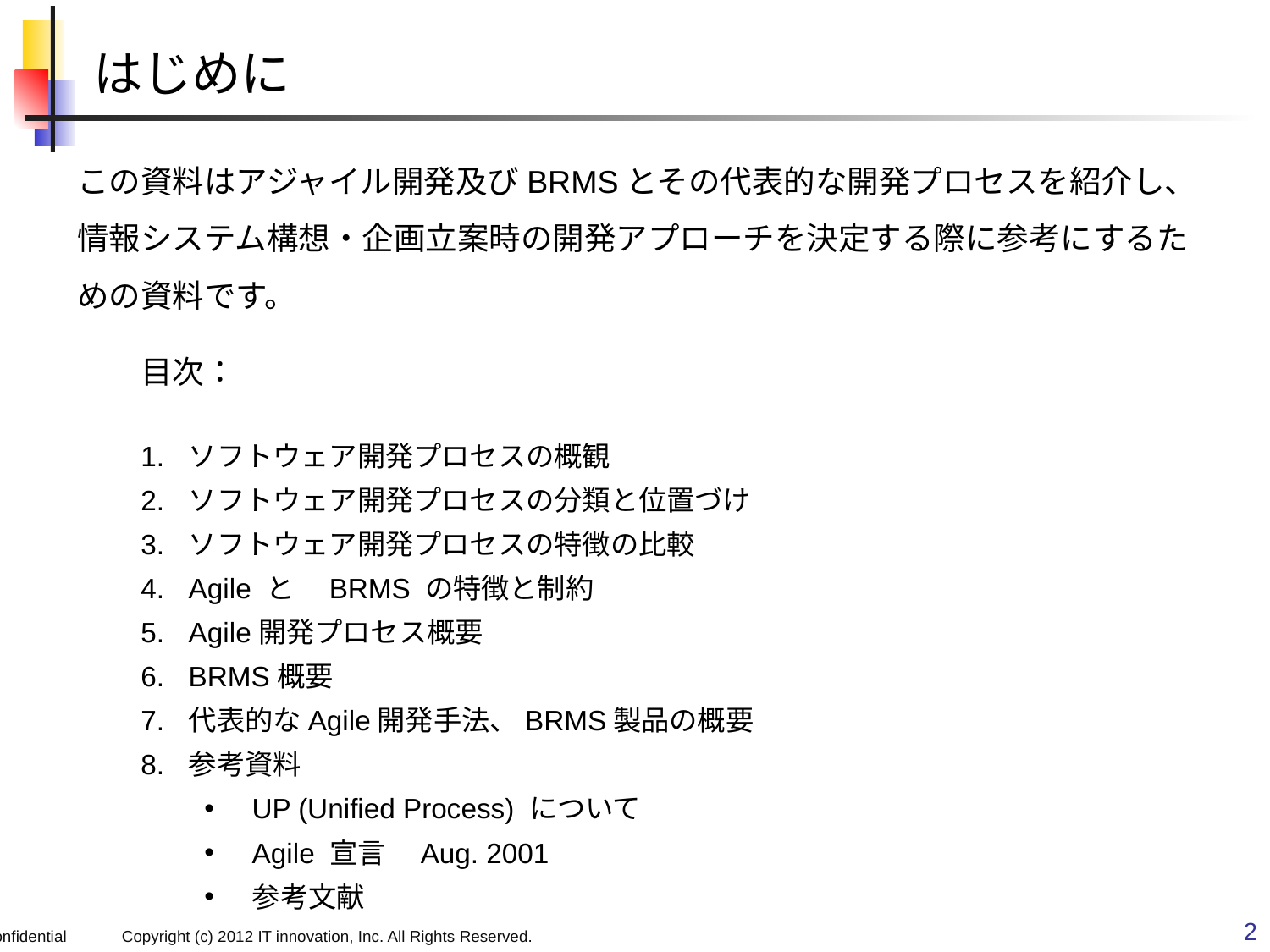

はじめに
この資料はアジャイル開発及びBRMSとその代表的な開発プロセスを紹介し、情報システム構想・企画立案時の開発アプローチを決定する際に参考にするための資料です。

目次：

ソフトウェア開発プロセスの概観
ソフトウェア開発プロセスの分類と位置づけ
ソフトウェア開発プロセスの特徴の比較
Agile と　BRMS の特徴と制約
Agile開発プロセス概要
BRMS概要
代表的なAgile開発手法、BRMS製品の概要
参考資料
UP (Unified Process) について
Agile 宣言　Aug. 2001
参考文献